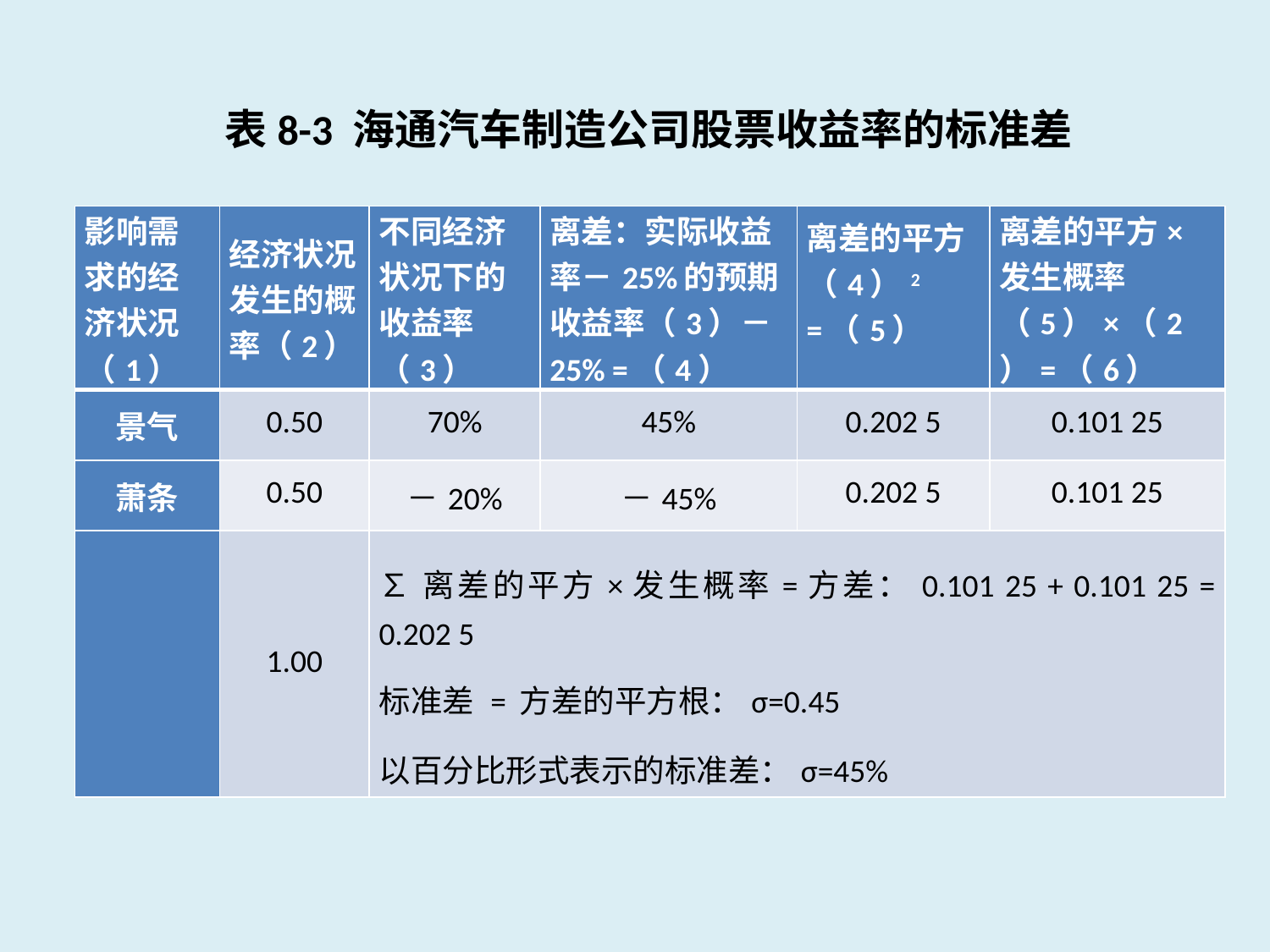

表8-3 海通汽车制造公司股票收益率的标准差
| 影响需求的经济状况（1） | 经济状况发生的概率（2） | 不同经济状况下的收益率（3） | 离差：实际收益率－25%的预期收益率（3）－25% =（4） | 离差的平方（4）2 =（5） | 离差的平方×发生概率（5）×（2）=（6） |
| --- | --- | --- | --- | --- | --- |
| 景气 | 0.50 | 70% | 45% | 0.202 5 | 0.101 25 |
| 萧条 | 0.50 | －20% | －45% | 0.202 5 | 0.101 25 |
|  | 1.00 | ∑离差的平方×发生概率=方差：0.101 25 + 0.101 25 = 0.202 5 标准差 = 方差的平方根：σ=0.45 以百分比形式表示的标准差：σ=45% |  |  |  |